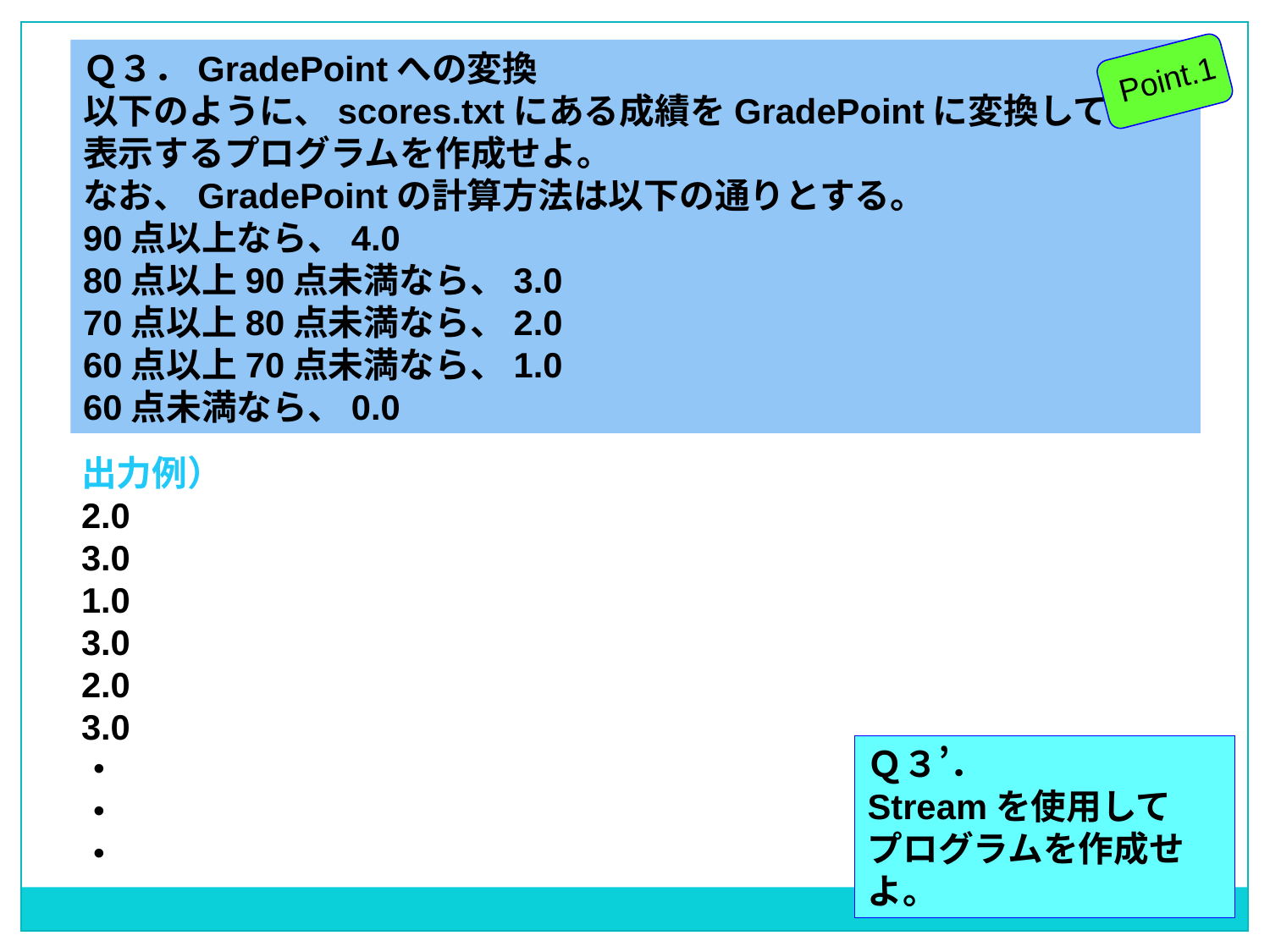

Ｑ３．GradePointへの変換
以下のように、scores.txtにある成績をGradePointに変換して
表示するプログラムを作成せよ。
なお、GradePointの計算方法は以下の通りとする。
90点以上なら、4.0
80点以上90点未満なら、3.0
70点以上80点未満なら、2.0
60点以上70点未満なら、1.0
60点未満なら、0.0

Point.1
出力例）
2.0
3.0
1.0
3.0
2.0
3.0
・
・
・
Ｑ３’．
Streamを使用して
プログラムを作成せよ。